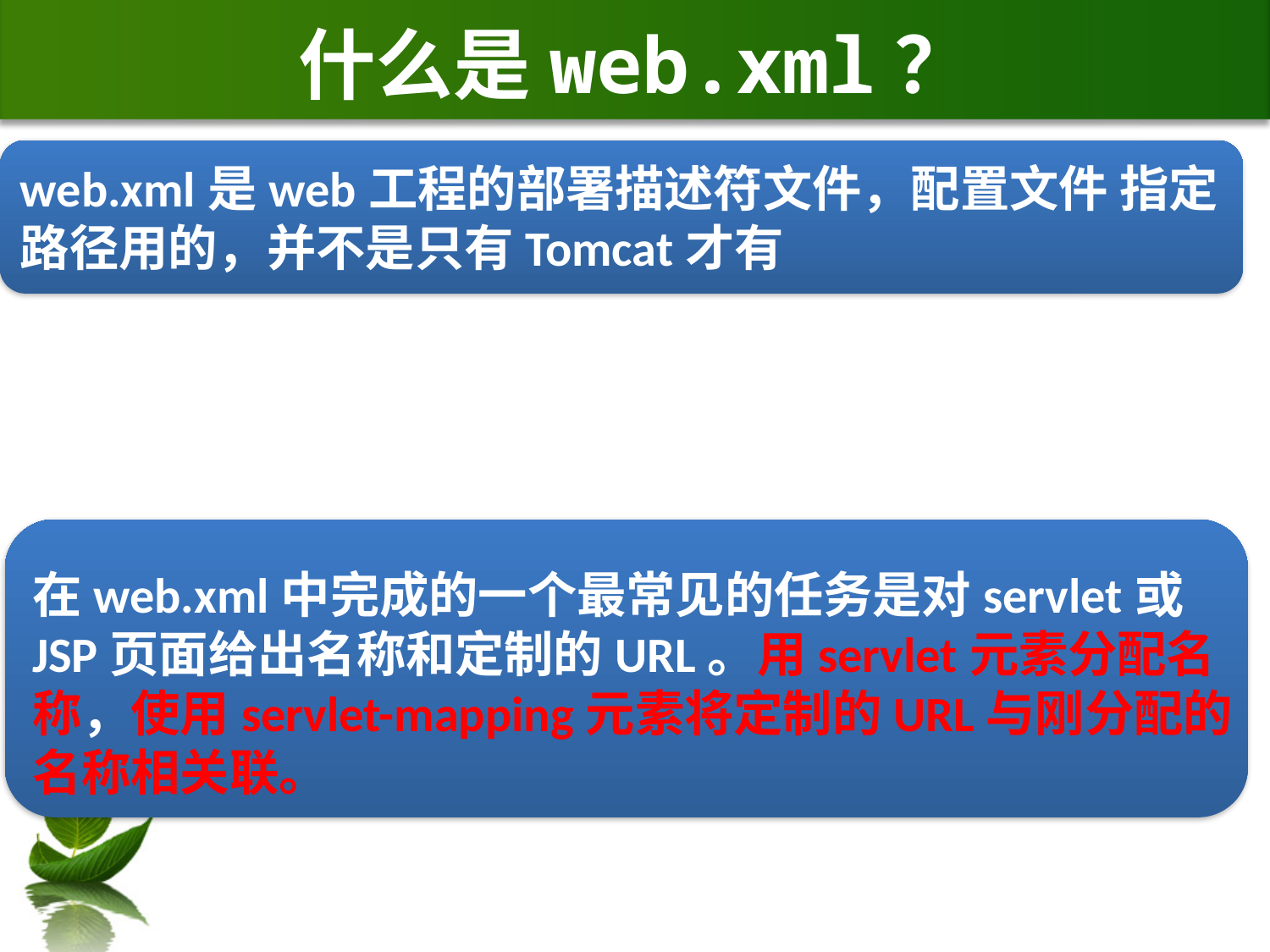

# 什么是web.xml？

web.xml是web工程的部署描述符文件，配置文件 指定路径用的，并不是只有Tomcat才有
在web.xml中完成的一个最常见的任务是对servlet或JSP页面给出名称和定制的URL。用servlet元素分配名称，使用servlet-mapping元素将定制的URL与刚分配的名称相关联。